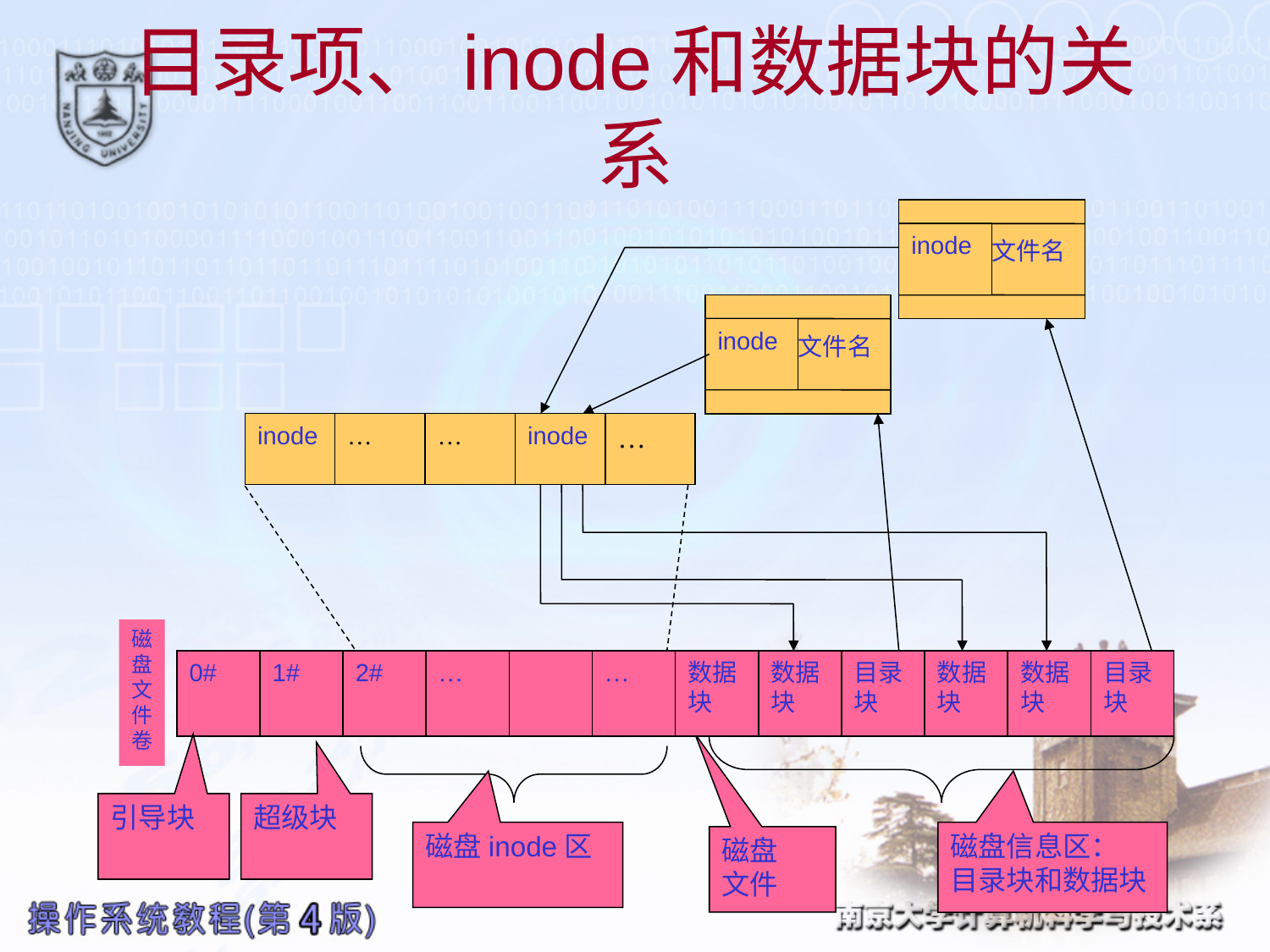

# 目录项、inode和数据块的关系

inode  文件名

inode

inode  文件名

inode

inode
…
…
inode

…

磁盘文件卷

0#
1#
2#
…

…

数据块

数据块
目录块

…
数据块

数据块

目录块
引导块
超级块
磁盘inode区
磁盘信息区：
目录块和数据块
磁盘
文件